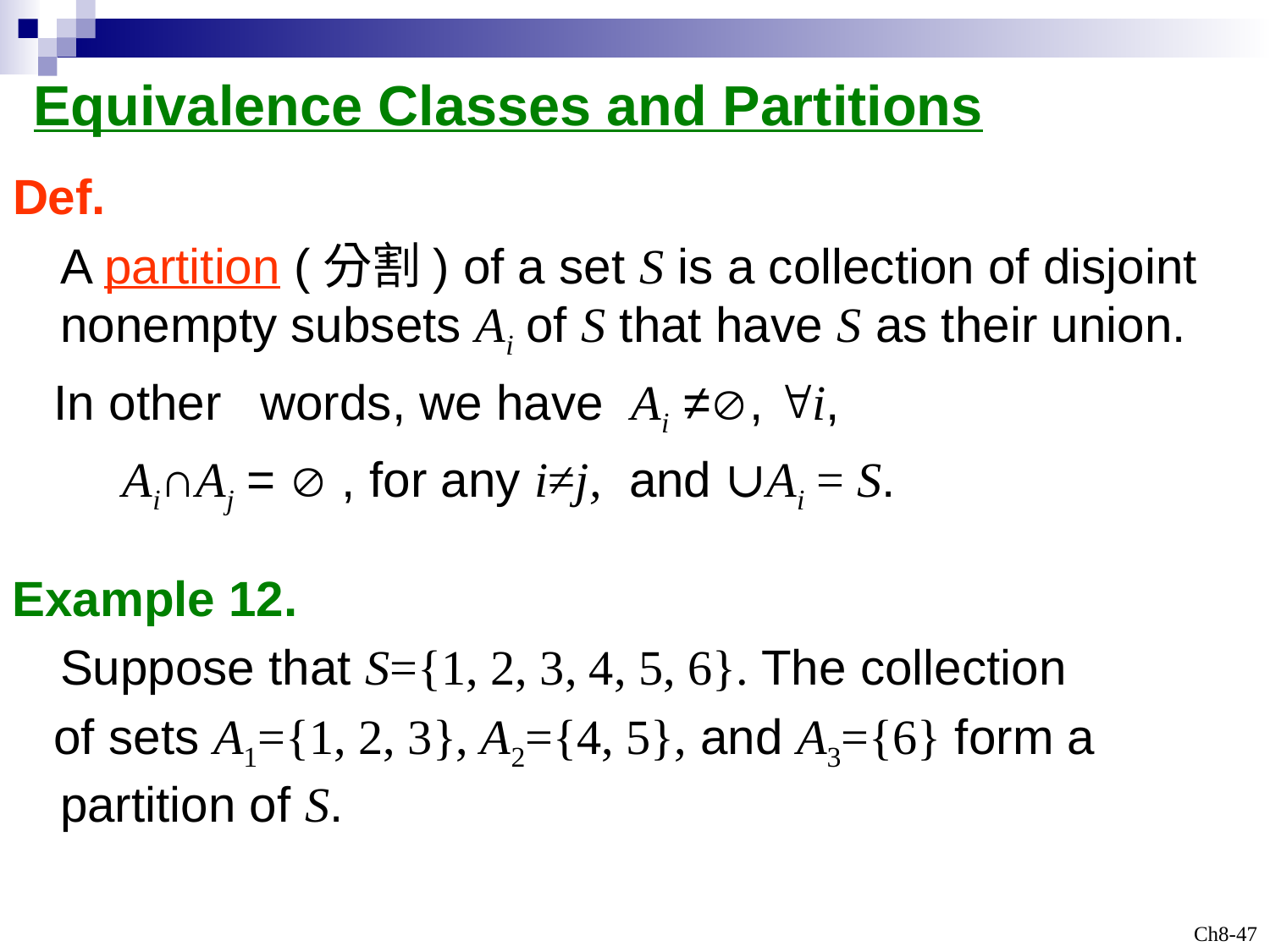

Equivalence Classes and Partitions
Def.
	A partition (分割) of a set S is a collection of disjoint nonempty subsets Ai of S that have S as their union.
   In other  words, we have  Ai ≠∅, ∀i,
        Ai∩Aj = ∅ , for any i≠j,  and ∪Ai = S.
Example 12.
	Suppose that S={1, 2, 3, 4, 5, 6}. The collection
   of sets A1={1, 2, 3}, A2={4, 5}, and A3={6} form a partition of S.
Ch8-47